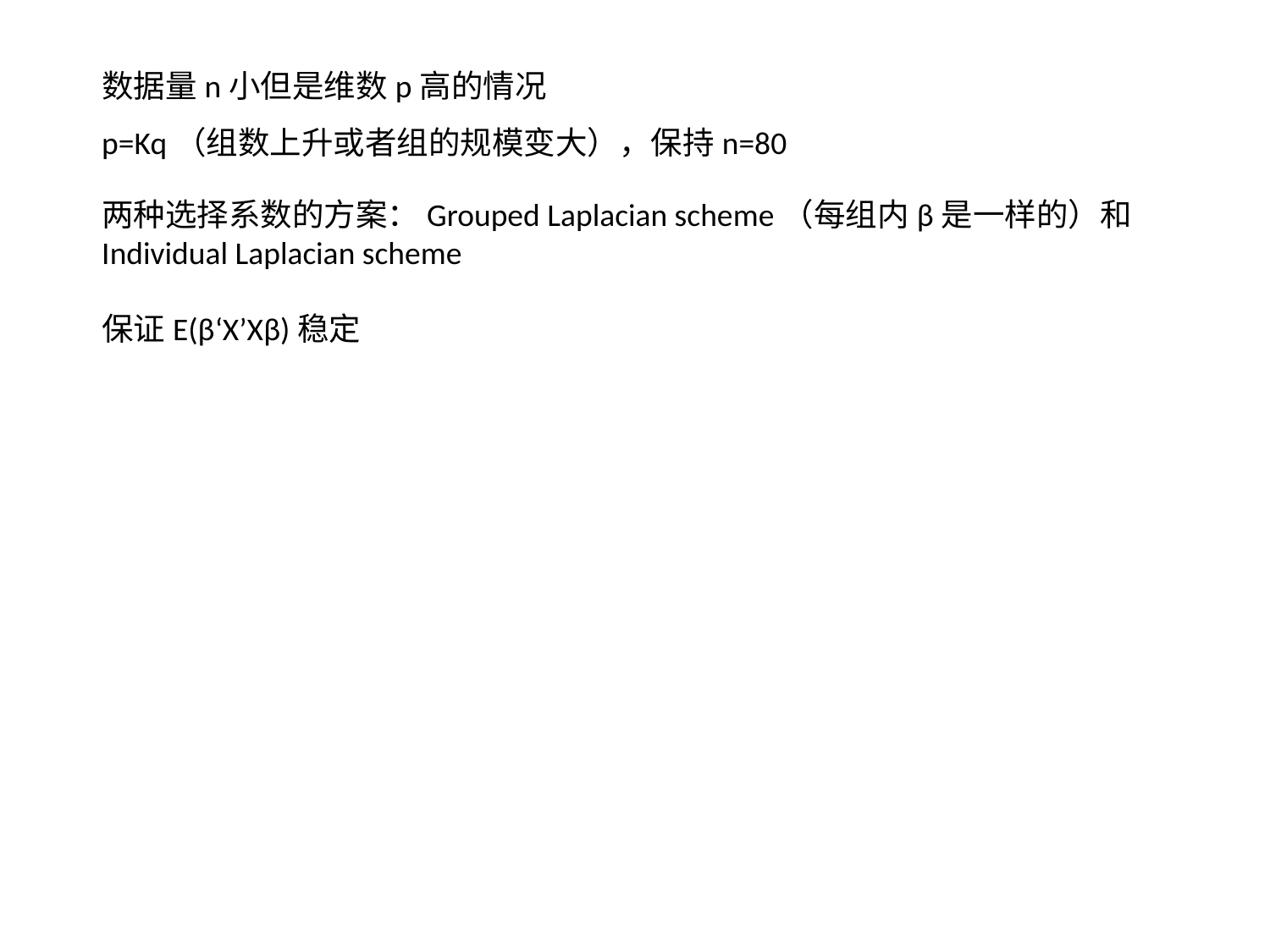

数据量n小但是维数p高的情况
p=Kq（组数上升或者组的规模变大），保持n=80
两种选择系数的方案：Grouped Laplacian scheme（每组内β是一样的）和Individual Laplacian scheme
保证E(β‘X’Xβ)稳定